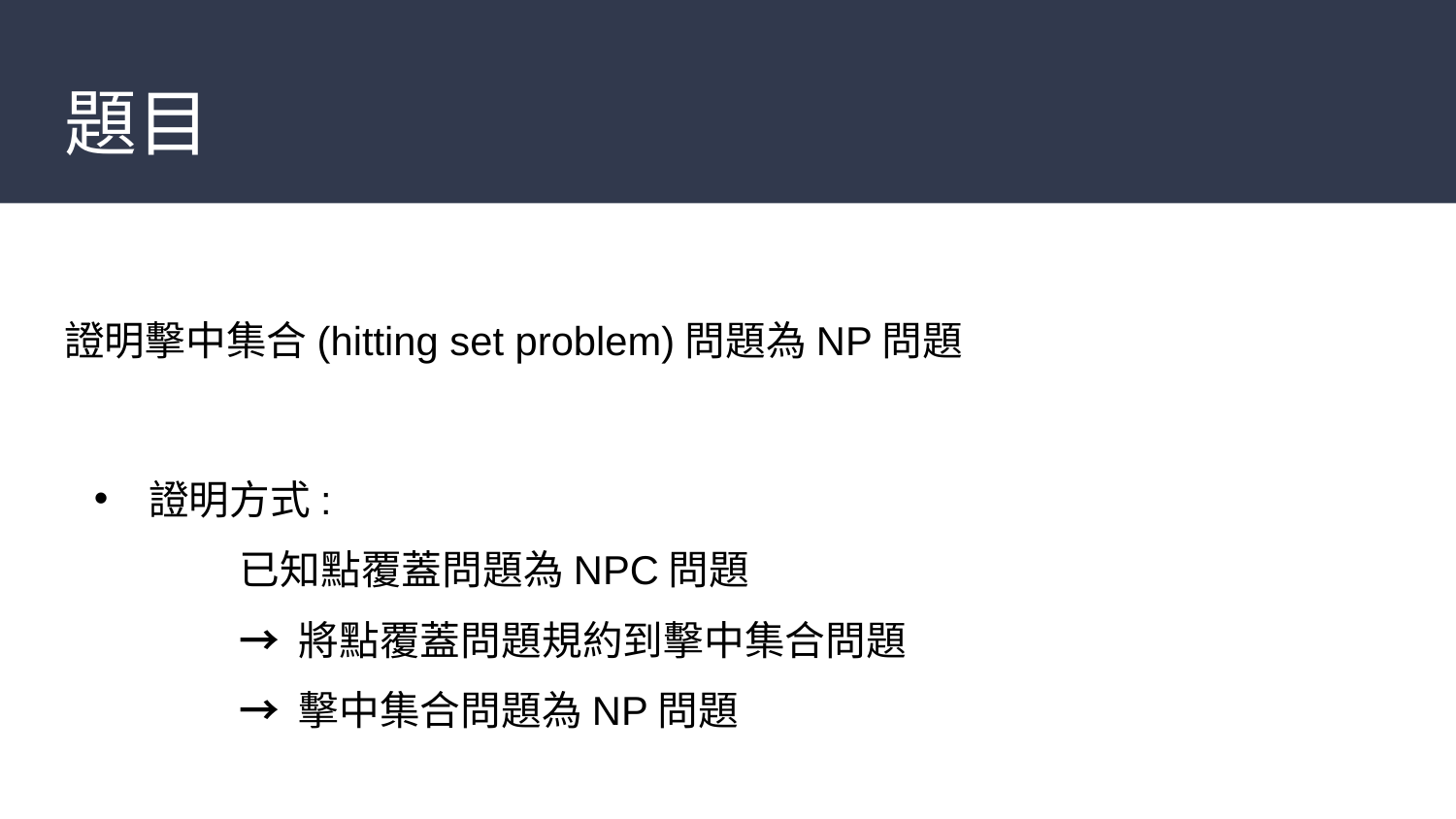

# 題目
證明擊中集合(hitting set problem)問題為NP問題
證明方式:
	已知點覆蓋問題為NPC問題
	→ 將點覆蓋問題規約到擊中集合問題
 	→ 擊中集合問題為NP問題